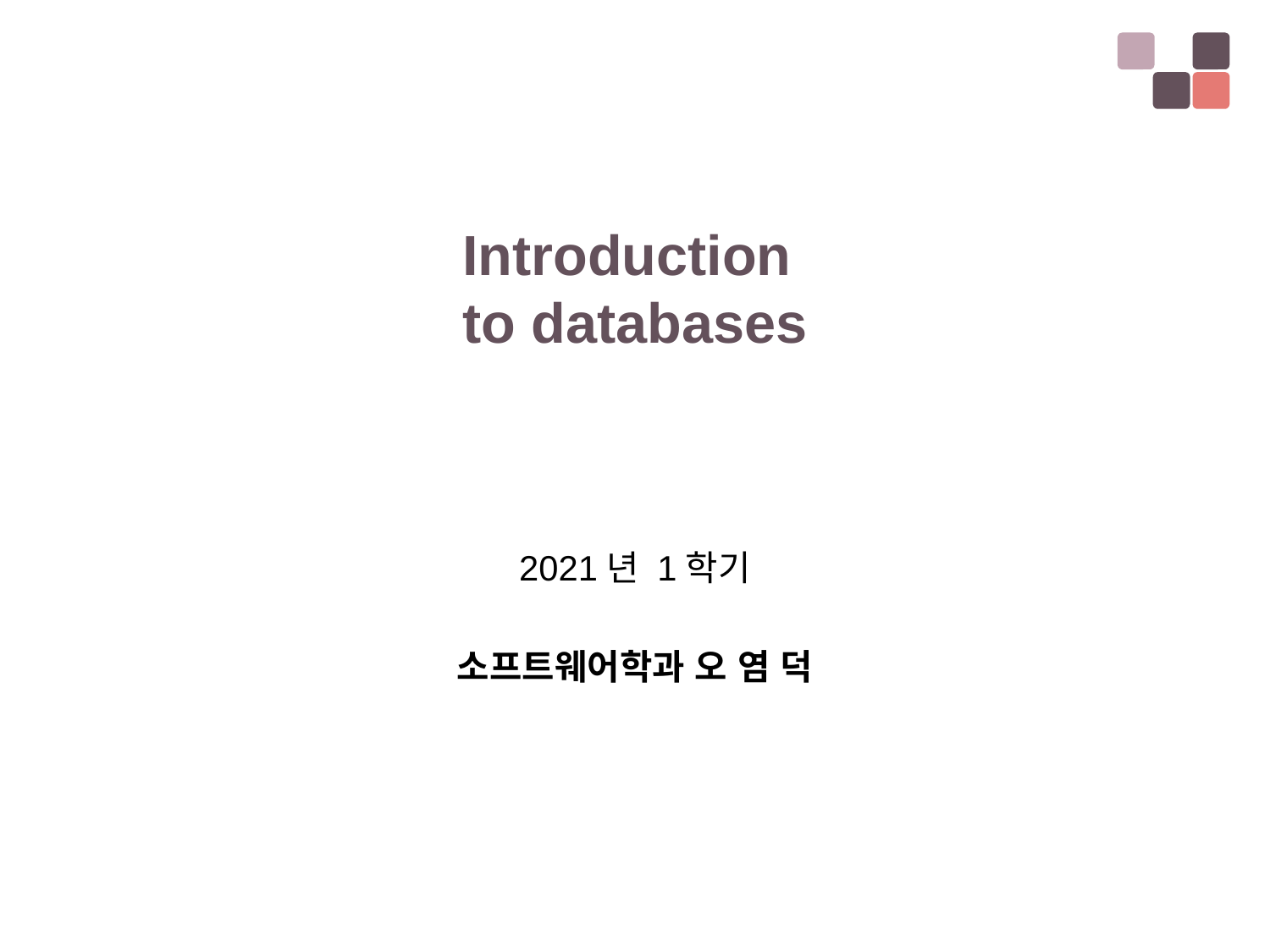

# Introduction to databases
2021년 1학기

소프트웨어학과 오 염 덕